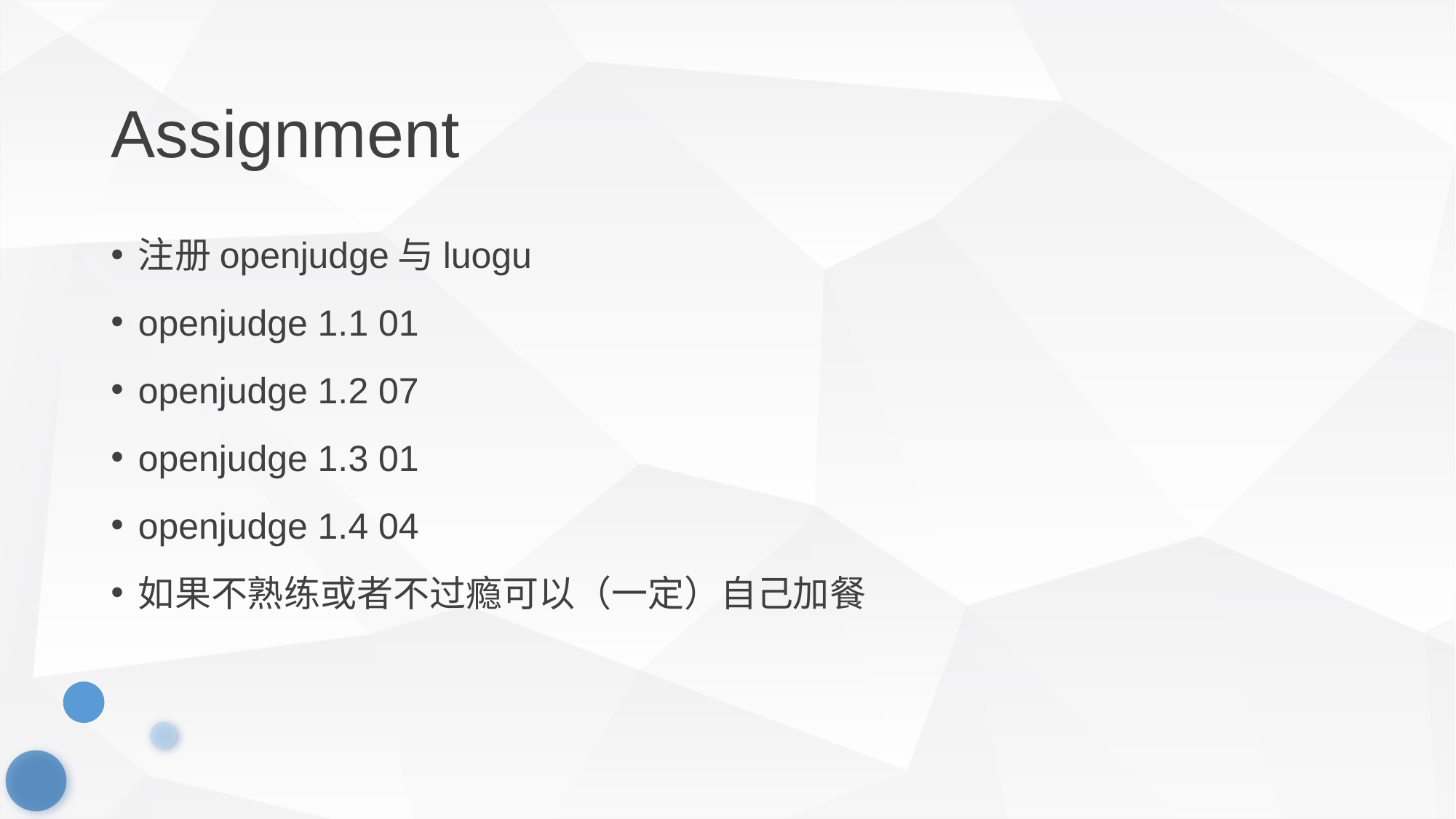

# Assignment
注册openjudge与luogu
openjudge 1.1 01
openjudge 1.2 07
openjudge 1.3 01
openjudge 1.4 04
如果不熟练或者不过瘾可以（一定）自己加餐